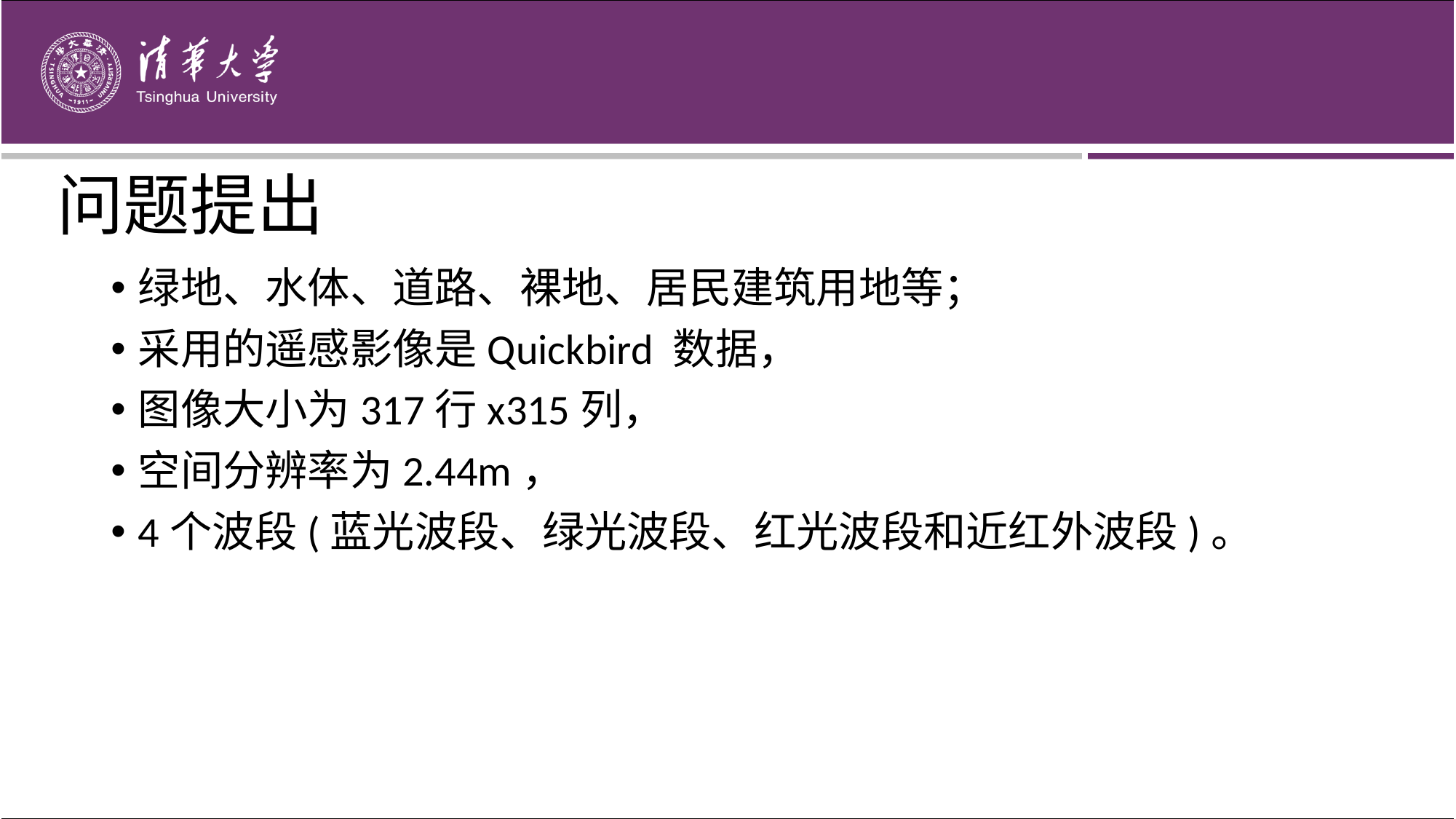

# 问题提出
绿地、水体、道路、裸地、居民建筑用地等；
采用的遥感影像是Quickbird 数据，
图像大小为317行x315列，
空间分辨率为2.44m，
4个波段(蓝光波段、绿光波段、红光波段和近红外波段)。